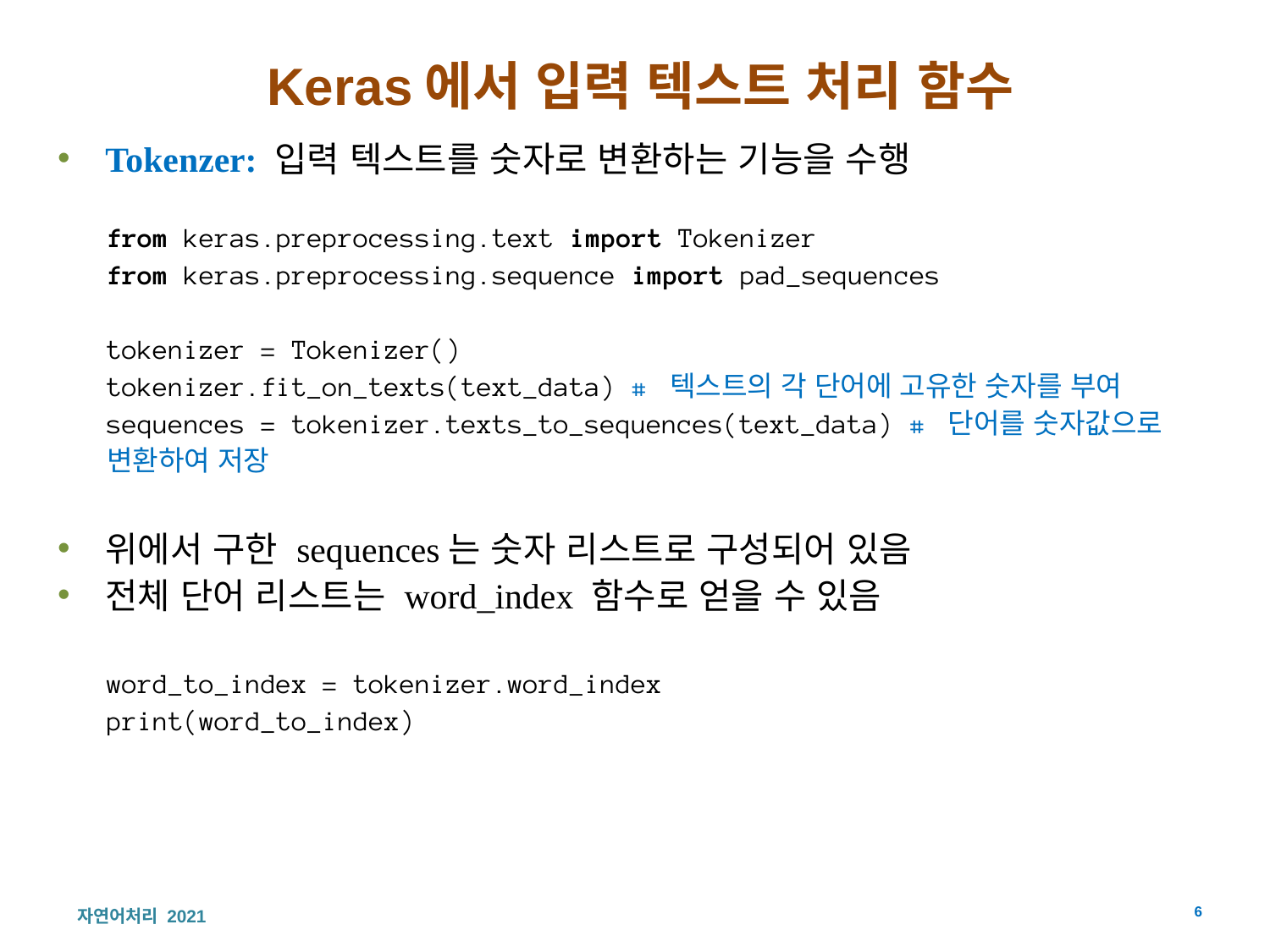

# Keras에서 입력 텍스트 처리 함수
Tokenzer: 입력 텍스트를 숫자로 변환하는 기능을 수행

from keras.preprocessing.text import Tokenizer
from keras.preprocessing.sequence import pad_sequences

tokenizer = Tokenizer()
tokenizer.fit_on_texts(text_data) # 텍스트의 각 단어에 고유한 숫자를 부여
sequences = tokenizer.texts_to_sequences(text_data) # 단어를 숫자값으로 변환하여 저장

위에서 구한 sequences는 숫자 리스트로 구성되어 있음
전체 단어 리스트는 word_index 함수로 얻을 수 있음

word_to_index = tokenizer.word_index
print(word_to_index)